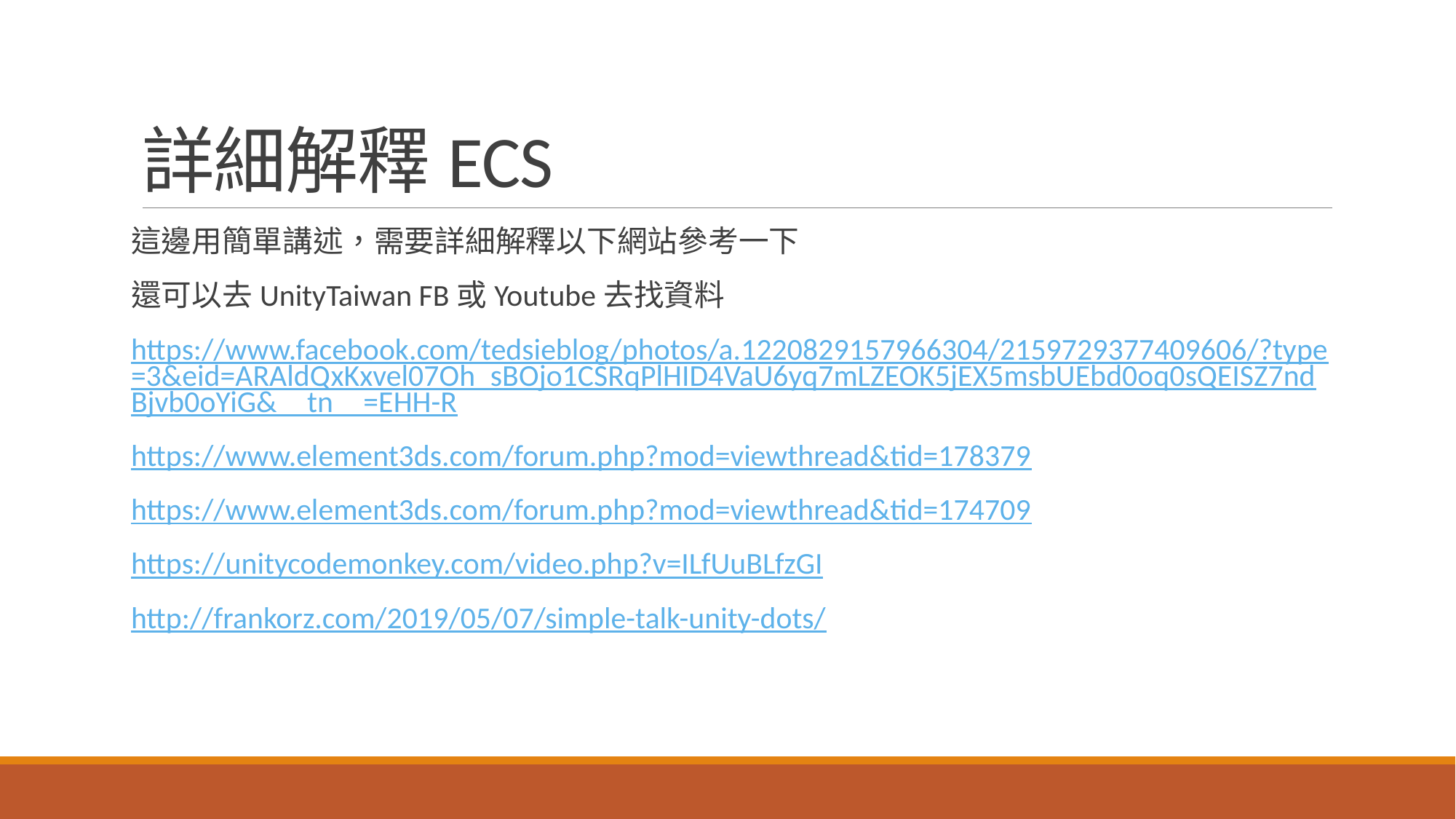

# 詳細解釋ECS
這邊用簡單講述，需要詳細解釋以下網站參考一下
還可以去UnityTaiwan FB或Youtube去找資料
https://www.facebook.com/tedsieblog/photos/a.1220829157966304/2159729377409606/?type=3&eid=ARAldQxKxvel07Oh_sBOjo1CSRqPlHID4VaU6yq7mLZEOK5jEX5msbUEbd0oq0sQEISZ7ndBjvb0oYiG&__tn__=EHH-R
https://www.element3ds.com/forum.php?mod=viewthread&tid=178379
https://www.element3ds.com/forum.php?mod=viewthread&tid=174709
https://unitycodemonkey.com/video.php?v=ILfUuBLfzGI
http://frankorz.com/2019/05/07/simple-talk-unity-dots/